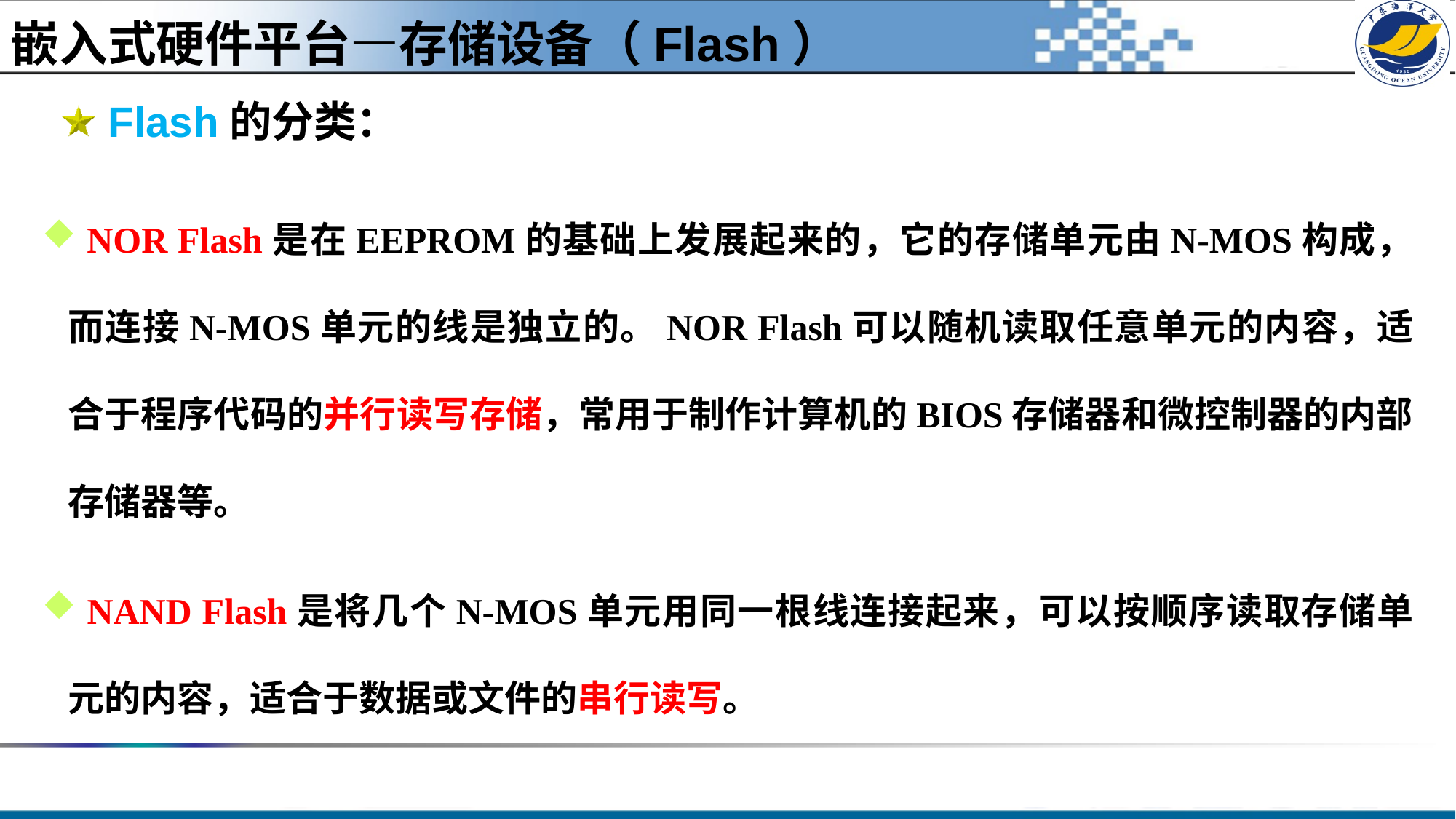

嵌入式硬件平台—存储设备（Flash）
#
 Flash的分类：
 NOR Flash是在EEPROM的基础上发展起来的，它的存储单元由N-MOS构成，而连接N-MOS单元的线是独立的。NOR Flash可以随机读取任意单元的内容，适合于程序代码的并行读写存储，常用于制作计算机的BIOS存储器和微控制器的内部存储器等。
 NAND Flash是将几个N-MOS单元用同一根线连接起来，可以按顺序读取存储单元的内容，适合于数据或文件的串行读写。
63